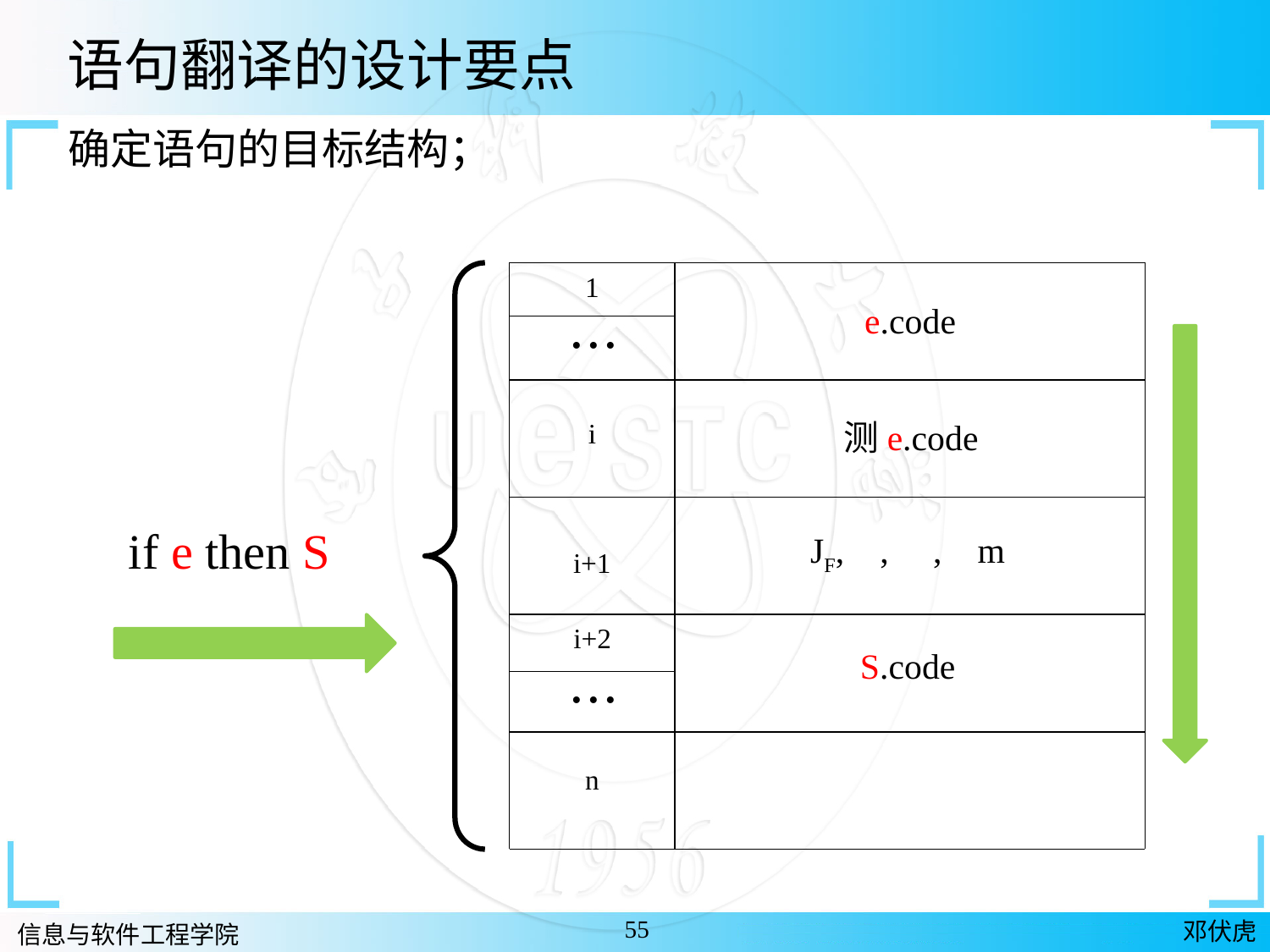

语句翻译的设计要点
确定语句的目标结构；

1
e.code
• • •
测e.code
i
if e then S
JF,    ,     ,    m

i+1
i+2

S.code
• • •
n
55
邓伏虎
信息与软件工程学院